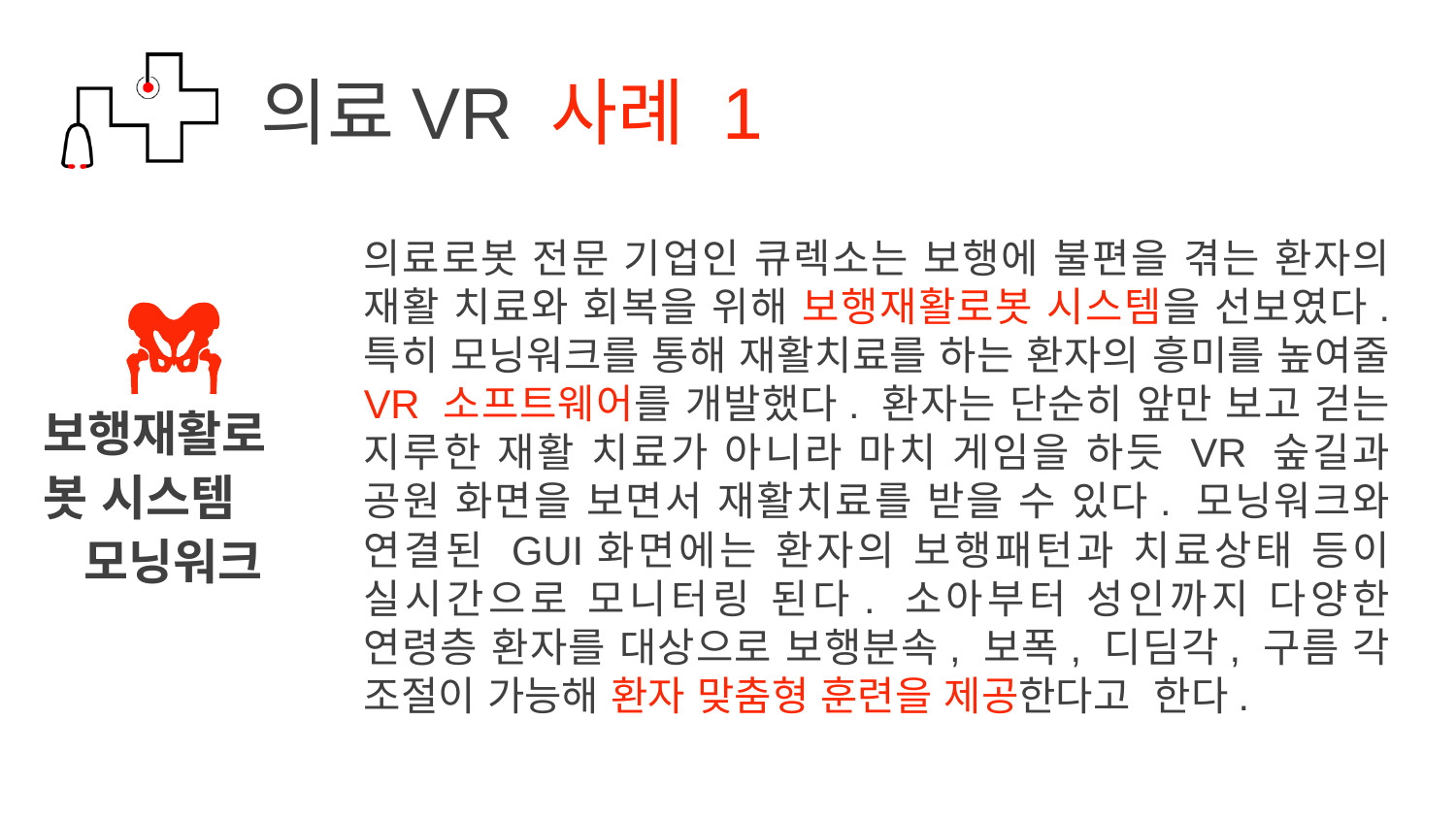

의료VR 사례 1
의료로봇 전문 기업인 큐렉소는 보행에 불편을 겪는 환자의 재활 치료와 회복을 위해 보행재활로봇 시스템을 선보였다. 특히 모닝워크를 통해 재활치료를 하는 환자의 흥미를 높여줄 VR 소프트웨어를 개발했다. 환자는 단순히 앞만 보고 걷는 지루한 재활 치료가 아니라 마치 게임을 하듯 VR 숲길과 공원 화면을 보면서 재활치료를 받을 수 있다. 모닝워크와 연결된 GUI화면에는 환자의 보행패턴과 치료상태 등이 실시간으로 모니터링 된다. 소아부터 성인까지 다양한 연령층 환자를 대상으로 보행분속, 보폭, 디딤각, 구름 각 조절이 가능해 환자 맞춤형 훈련을 제공한다고  한다.

보행재활로봇 시스템         모닝워크